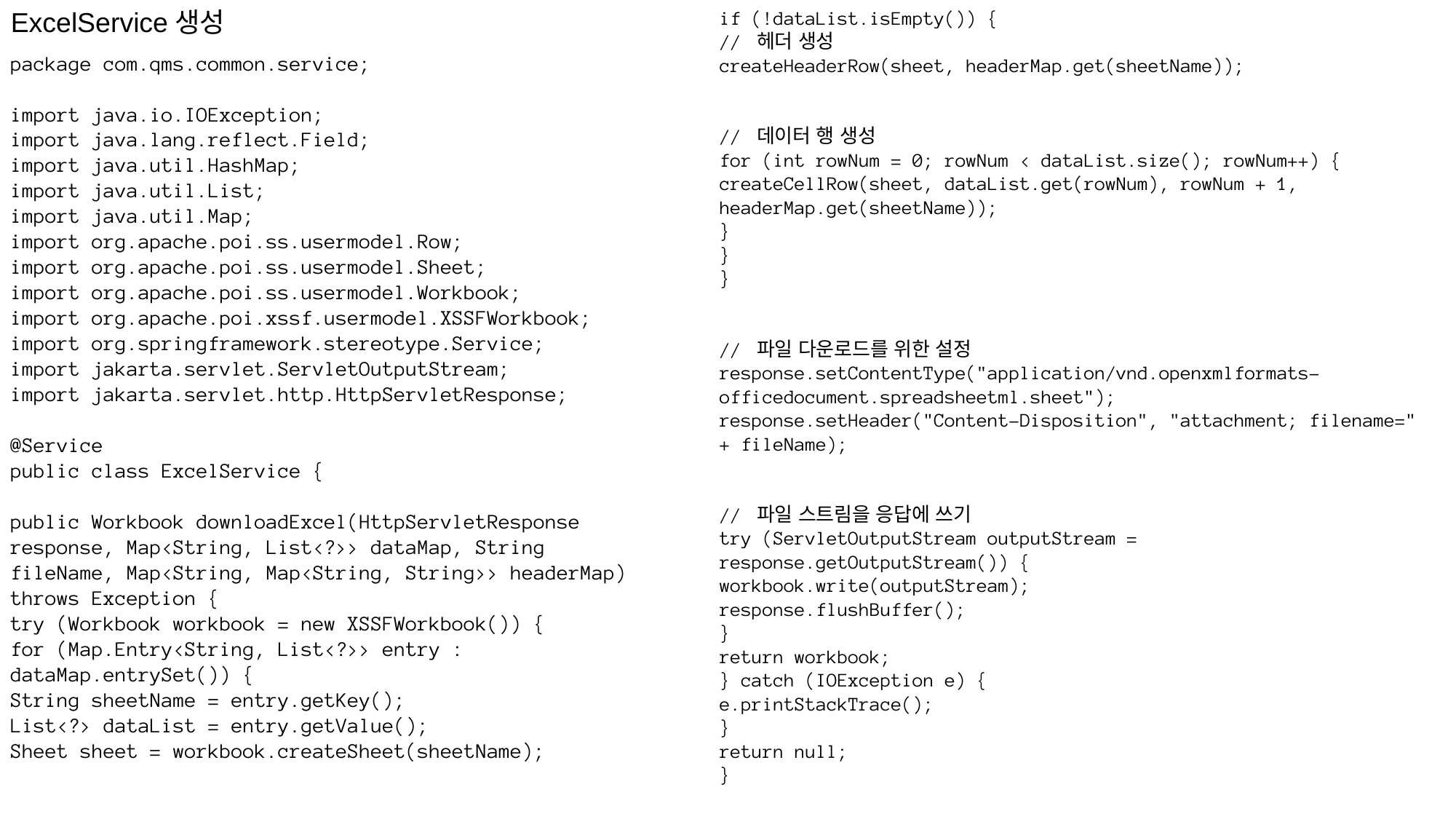

ExcelService생성
if (!dataList.isEmpty()) {
// 헤더 생성
createHeaderRow(sheet, headerMap.get(sheetName));

// 데이터 행 생성
for (int rowNum = 0; rowNum < dataList.size(); rowNum++) {
createCellRow(sheet, dataList.get(rowNum), rowNum + 1, headerMap.get(sheetName));
}
}
}

// 파일 다운로드를 위한 설정
response.setContentType("application/vnd.openxmlformats-officedocument.spreadsheetml.sheet");
response.setHeader("Content-Disposition", "attachment; filename=" + fileName);

// 파일 스트림을 응답에 쓰기
try (ServletOutputStream outputStream = response.getOutputStream()) {
workbook.write(outputStream);
response.flushBuffer();
}
return workbook;
} catch (IOException e) {
e.printStackTrace();
}
return null;
}
package com.qms.common.service;

import java.io.IOException;
import java.lang.reflect.Field;
import java.util.HashMap;
import java.util.List;
import java.util.Map;
import org.apache.poi.ss.usermodel.Row;
import org.apache.poi.ss.usermodel.Sheet;
import org.apache.poi.ss.usermodel.Workbook;
import org.apache.poi.xssf.usermodel.XSSFWorkbook;
import org.springframework.stereotype.Service;
import jakarta.servlet.ServletOutputStream;
import jakarta.servlet.http.HttpServletResponse;

@Service
public class ExcelService {

public Workbook downloadExcel(HttpServletResponse response, Map<String, List<?>> dataMap, String fileName, Map<String, Map<String, String>> headerMap) throws Exception {
try (Workbook workbook = new XSSFWorkbook()) {
for (Map.Entry<String, List<?>> entry : dataMap.entrySet()) {
String sheetName = entry.getKey();
List<?> dataList = entry.getValue();
Sheet sheet = workbook.createSheet(sheetName);